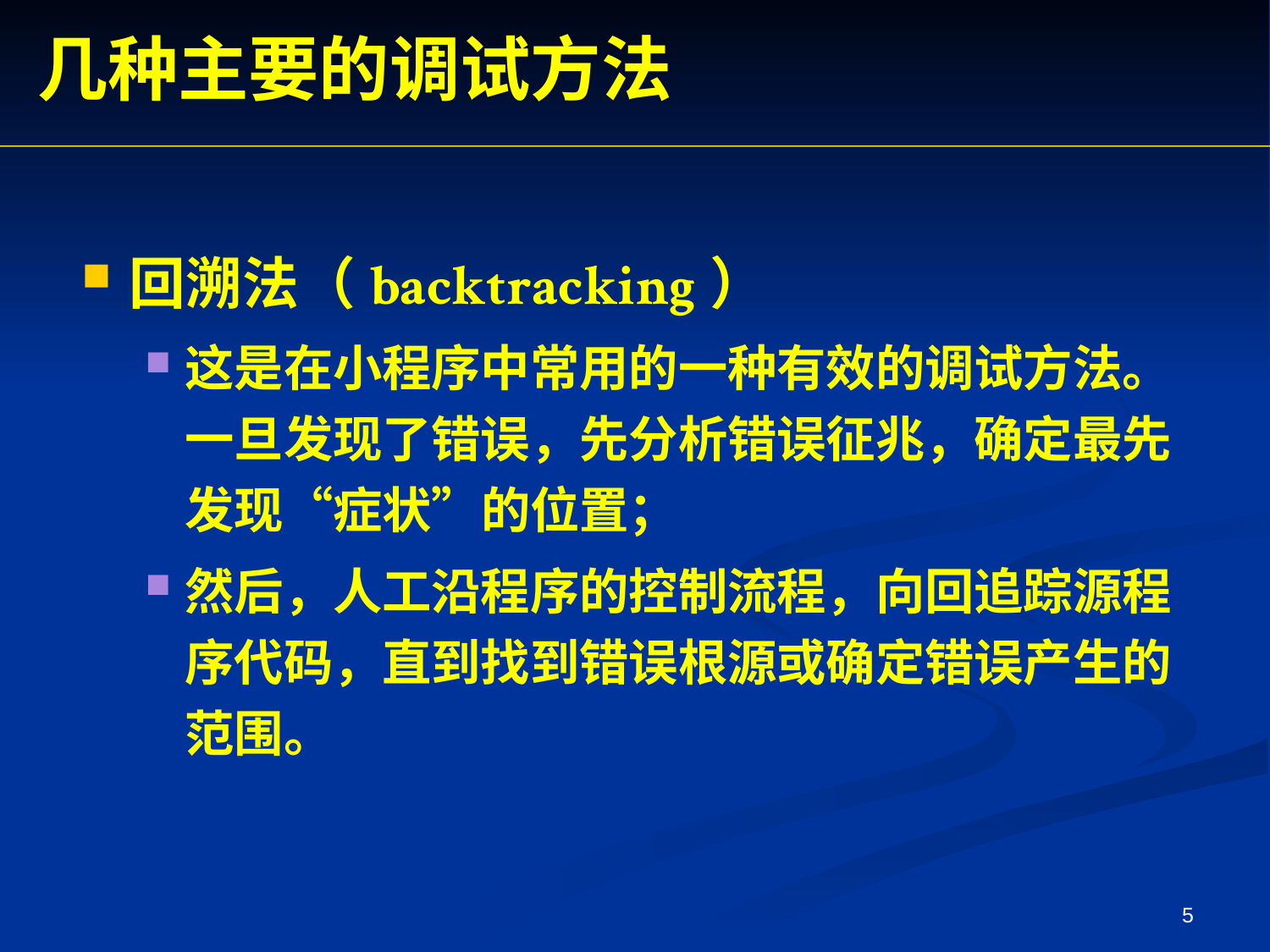

几种主要的调试方法

回溯法（backtracking）
这是在小程序中常用的一种有效的调试方法。
一旦发现了错误，先分析错误征兆，确定最先发现“症状”的位置；
然后，人工沿程序的控制流程，向回追踪源程序代码，直到找到错误根源或确定错误产生的范围。
5